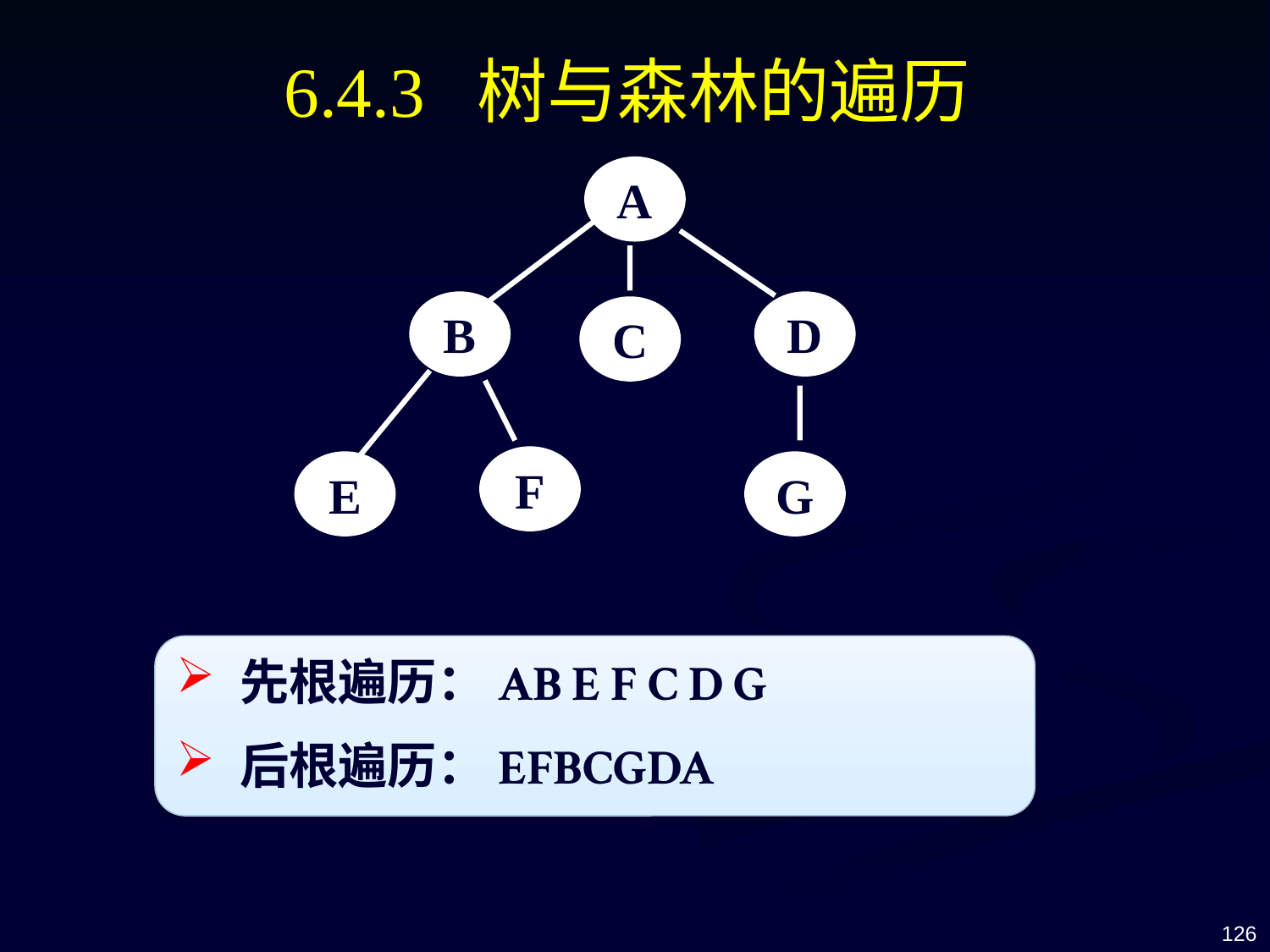

6.4.3  树与森林的遍历
A

B
D
C

F
E
G
先根遍历：AB E F C D G
后根遍历：EFBCGDA
126